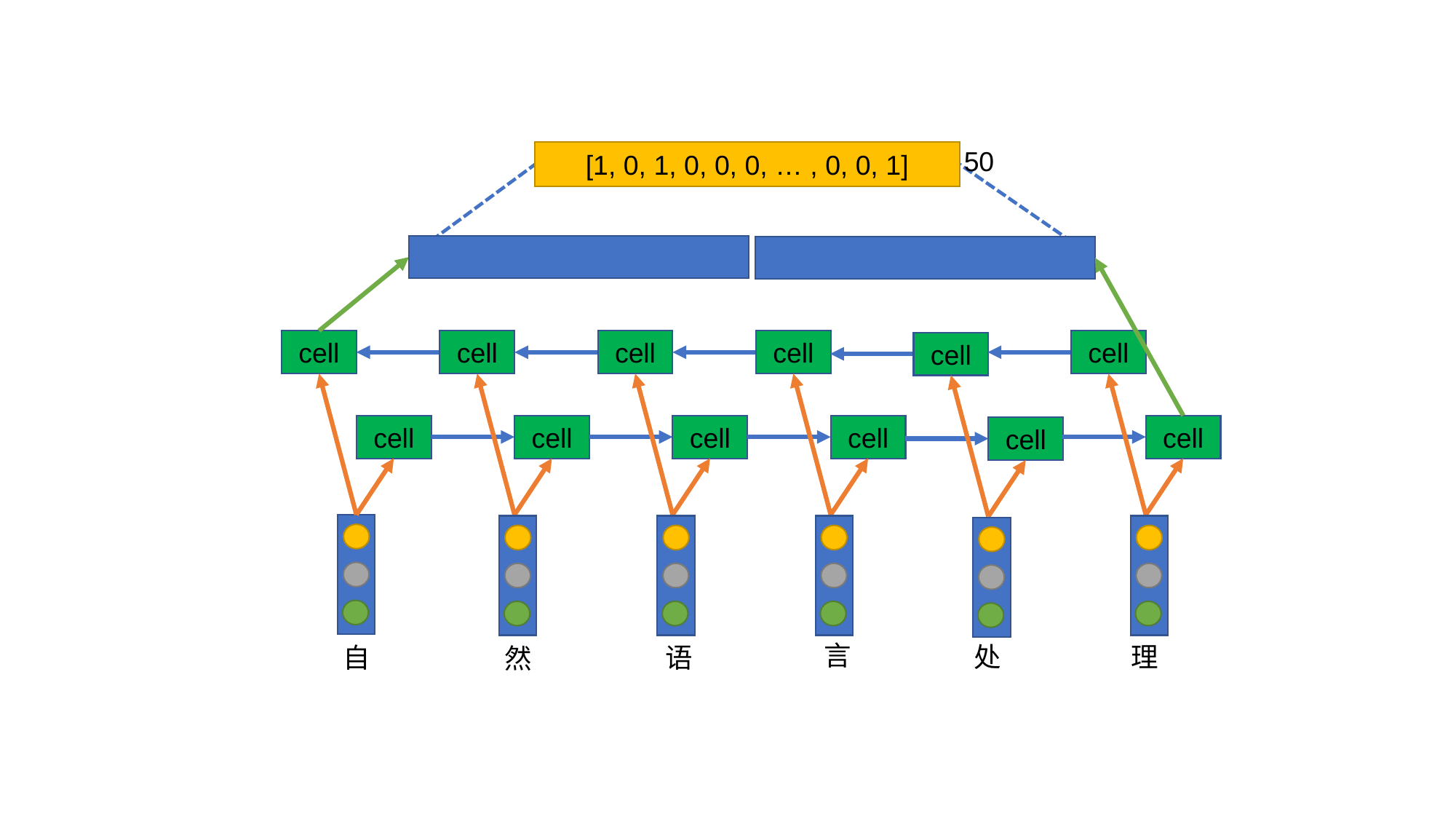

50
[1, 0, 1, 0, 0, 0, … , 0, 0, 1]

cell
cell
cell
cell
cell
cell
cell
cell
cell
cell
cell
cell

言
处
理
语
自
然